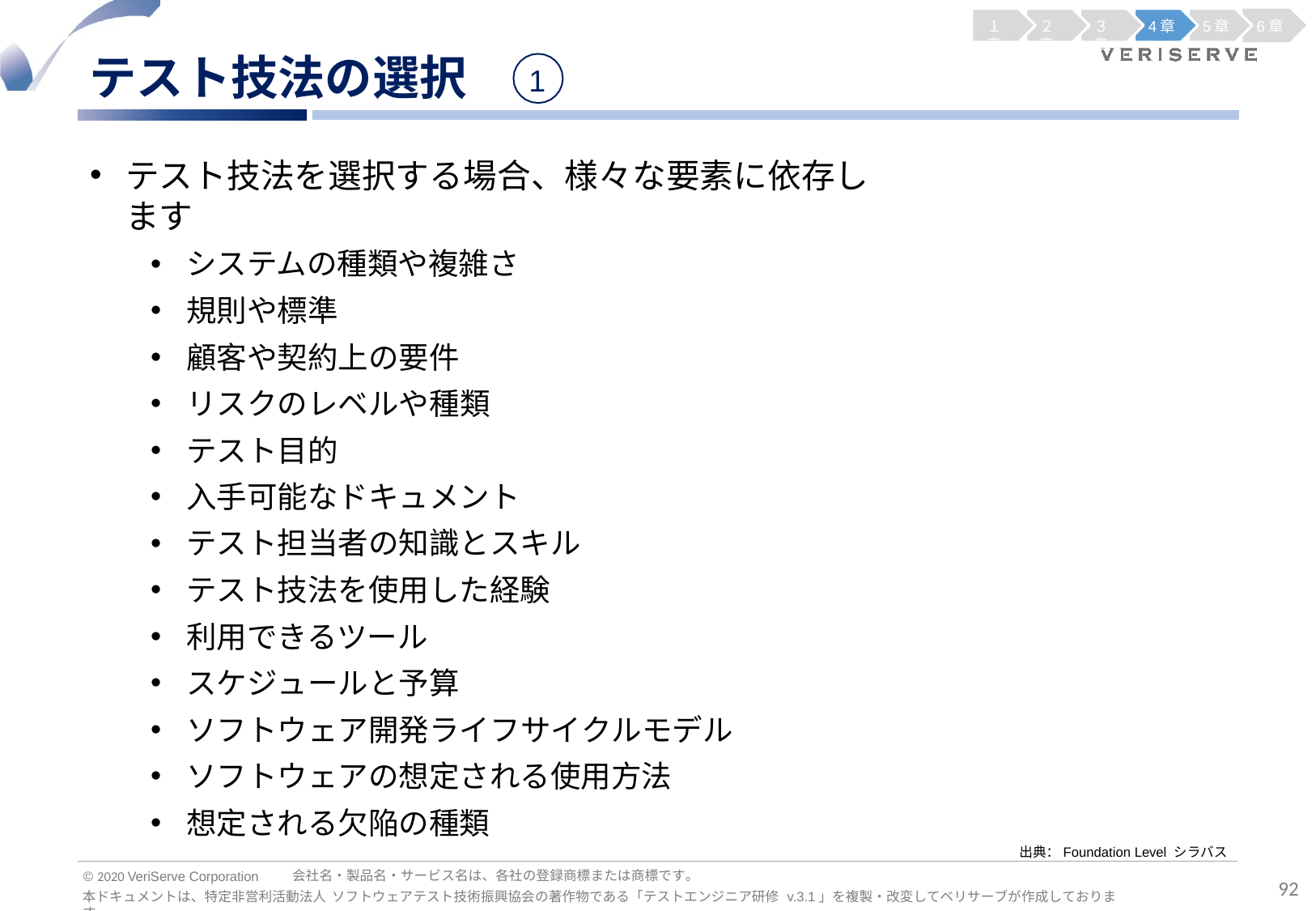

１章
２章
３章
4章
5章
6章
テスト技法の選択

1
テスト技法を選択する場合、様々な要素に依存します
システムの種類や複雑さ
規則や標準
顧客や契約上の要件
リスクのレベルや種類
テスト目的
入手可能なドキュメント
テスト担当者の知識とスキル
テスト技法を使用した経験
利用できるツール
スケジュールと予算
ソフトウェア開発ライフサイクルモデル
ソフトウェアの想定される使用方法
想定される欠陥の種類
出典：Foundation Level シラバス
会社名・製品名・サービス名は、各社の登録商標または商標です。
© 2020 VeriServe Corporation
92
本ドキュメントは、特定非営利活動法人 ソフトウェアテスト技術振興協会の著作物である「テストエンジニア研修 v.3.1」を複製・改変してベリサーブが作成しております。